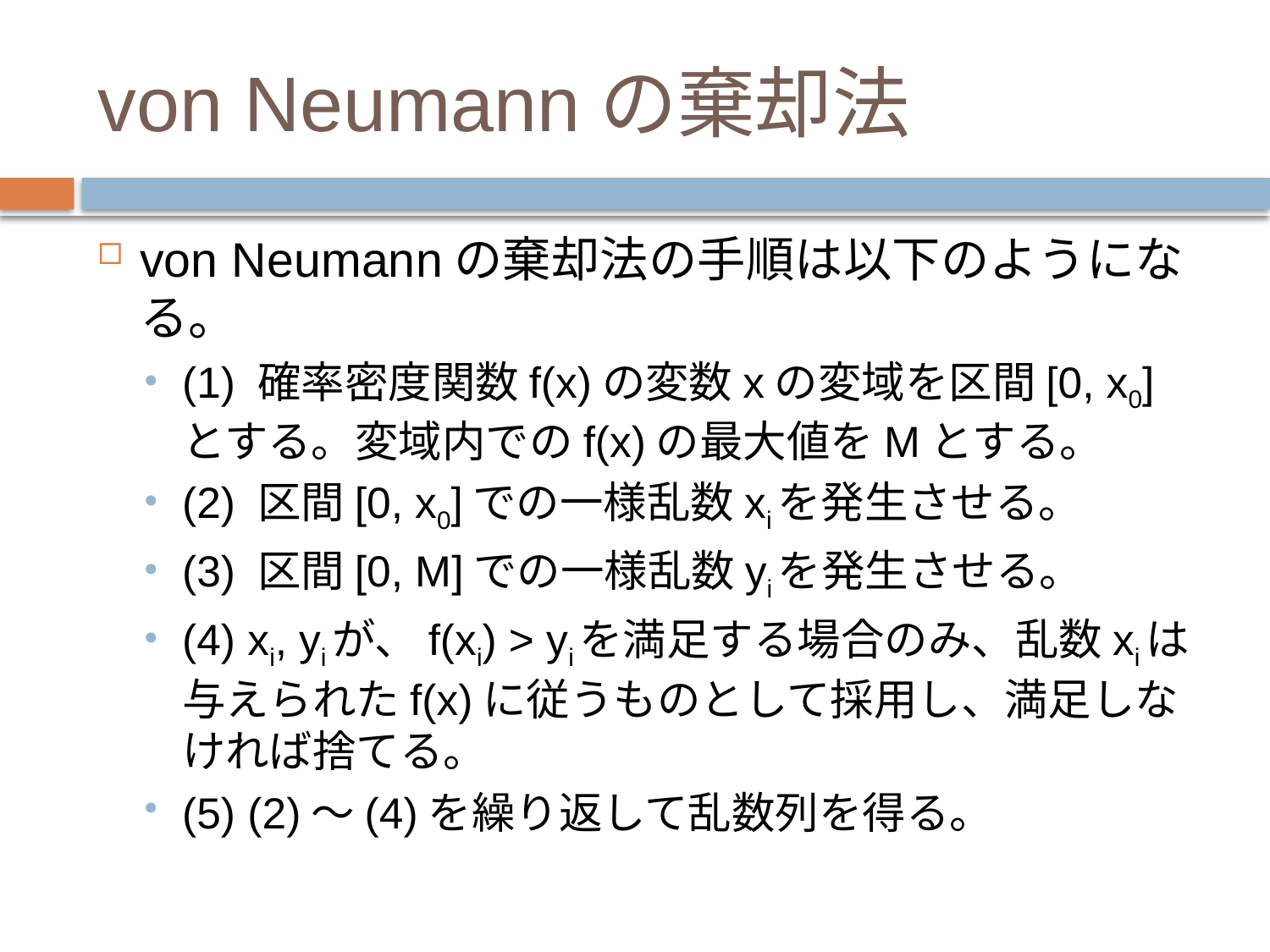

# von Neumannの棄却法
von Neumannの棄却法の手順は以下のようになる。
(1) 確率密度関数f(x)の変数xの変域を区間[0, x0]とする。変域内でのf(x)の最大値をMとする。
(2) 区間[0, x0]での一様乱数xiを発生させる。
(3) 区間[0, M]での一様乱数yiを発生させる。
(4) xi, yiが、f(xi) > yiを満足する場合のみ、乱数xiは与えられたf(x)に従うものとして採用し、満足しなければ捨てる。
(5) (2)～(4)を繰り返して乱数列を得る。